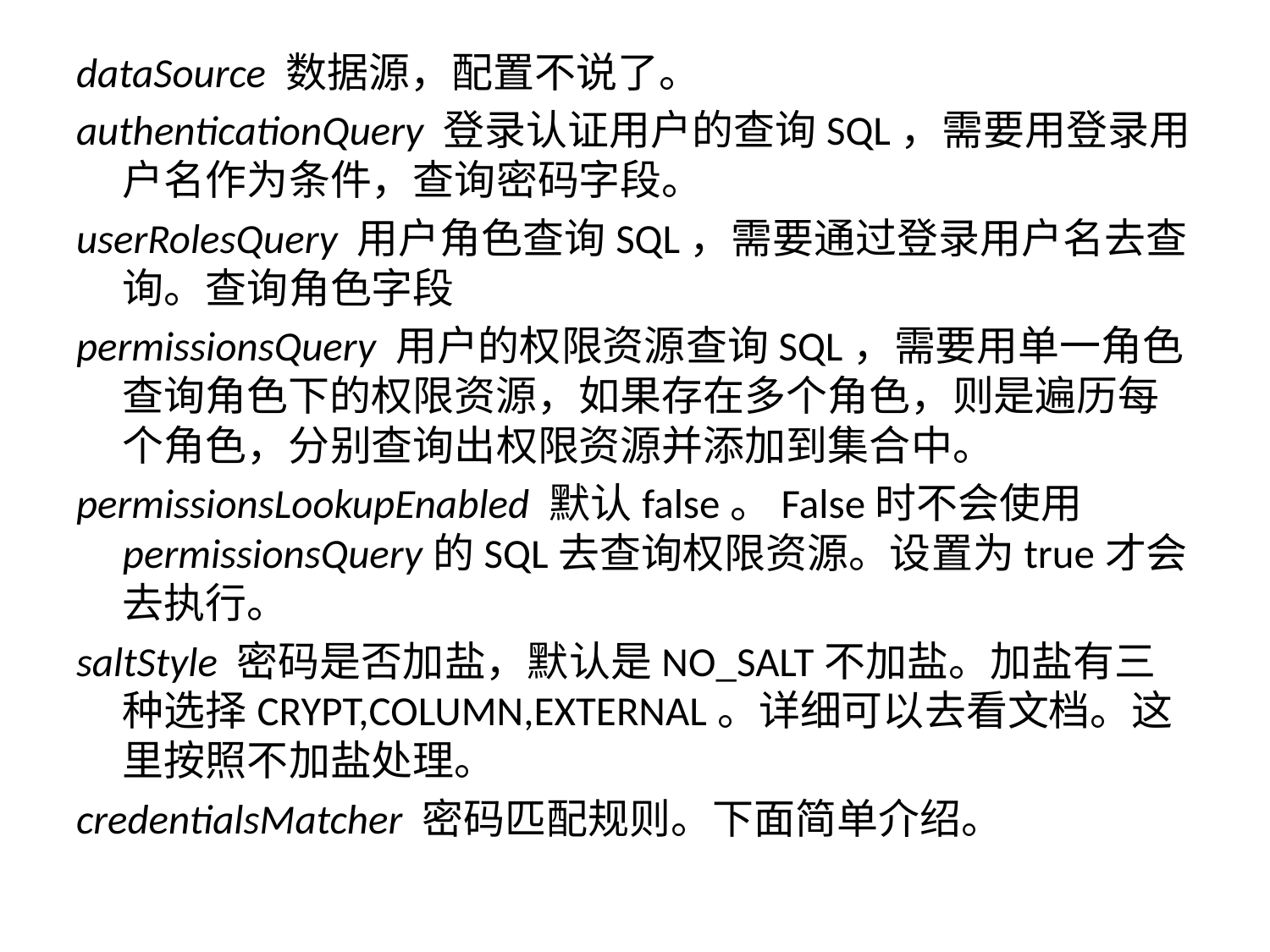

dataSource 数据源，配置不说了。
authenticationQuery 登录认证用户的查询SQL，需要用登录用户名作为条件，查询密码字段。
userRolesQuery 用户角色查询SQL，需要通过登录用户名去查询。查询角色字段
permissionsQuery 用户的权限资源查询SQL，需要用单一角色查询角色下的权限资源，如果存在多个角色，则是遍历每个角色，分别查询出权限资源并添加到集合中。
permissionsLookupEnabled 默认false。False时不会使用permissionsQuery的SQL去查询权限资源。设置为true才会去执行。
saltStyle 密码是否加盐，默认是NO_SALT不加盐。加盐有三种选择CRYPT,COLUMN,EXTERNAL。详细可以去看文档。这里按照不加盐处理。
credentialsMatcher 密码匹配规则。下面简单介绍。